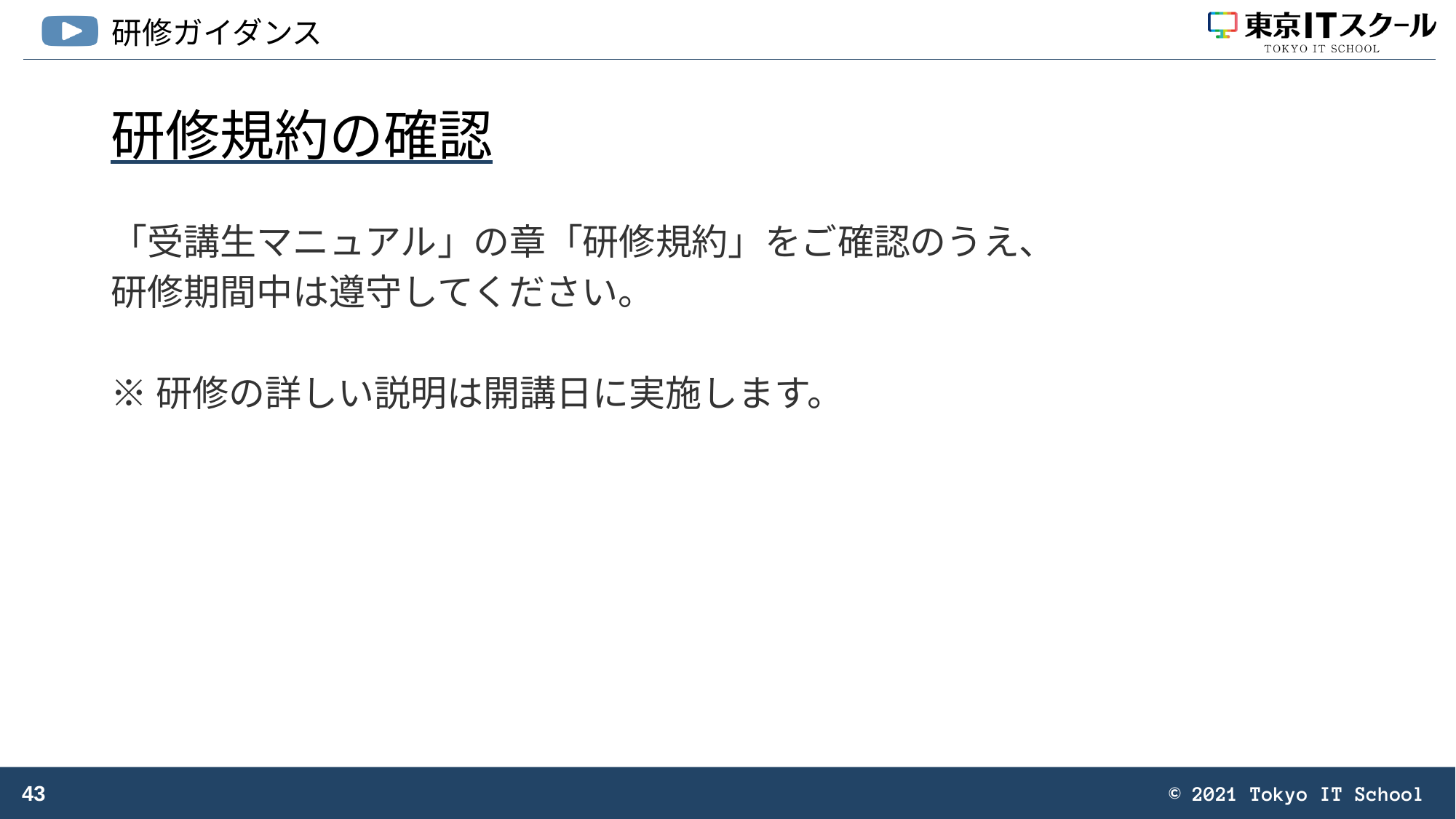

研修ガイダンス
# 研修規約の確認
「受講生マニュアル」の章「研修規約」をご確認のうえ、
研修期間中は遵守してください。

※研修の詳しい説明は開講日に実施します。
43